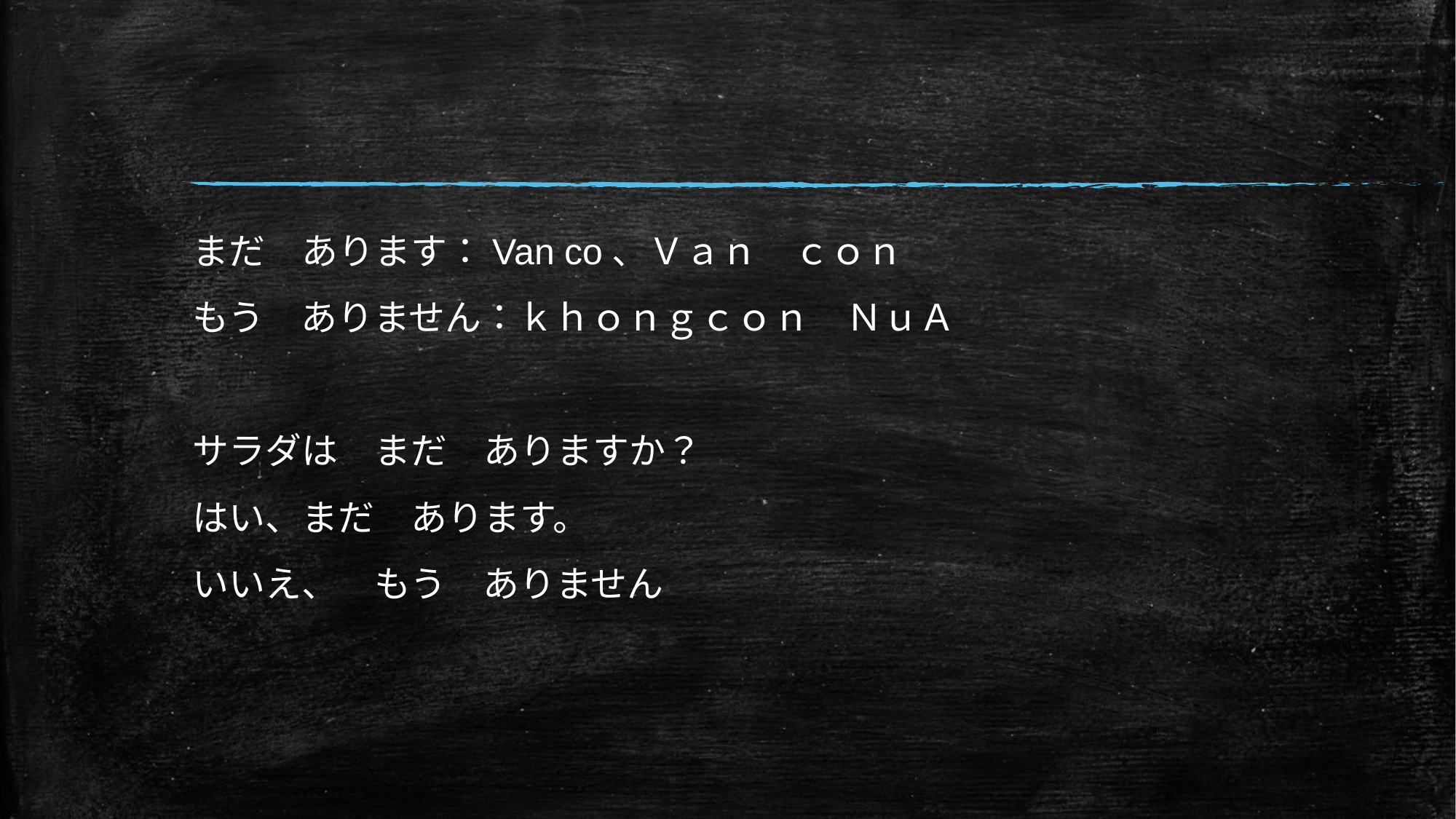

#
まだ　あります：Van co、Ｖａｎ　ｃｏｎ
もう　ありません：ｋｈｏｎｇｃｏｎ　ＮｕＡ

サラダは　まだ　ありますか？
はい、まだ　あります。
いいえ、　もう　ありません